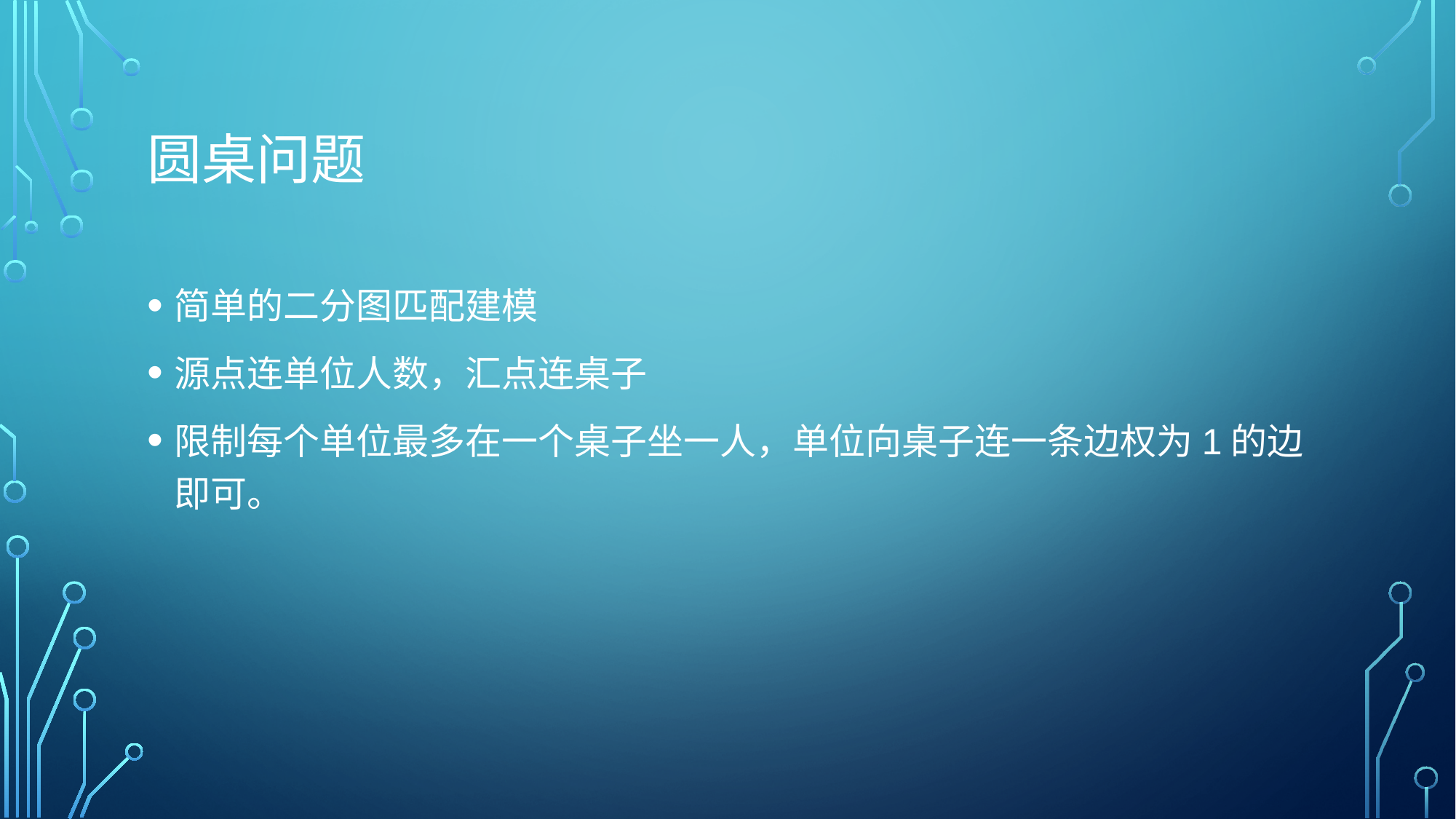

# 圆桌问题
简单的二分图匹配建模
源点连单位人数，汇点连桌子
限制每个单位最多在一个桌子坐一人，单位向桌子连一条边权为1的边即可。